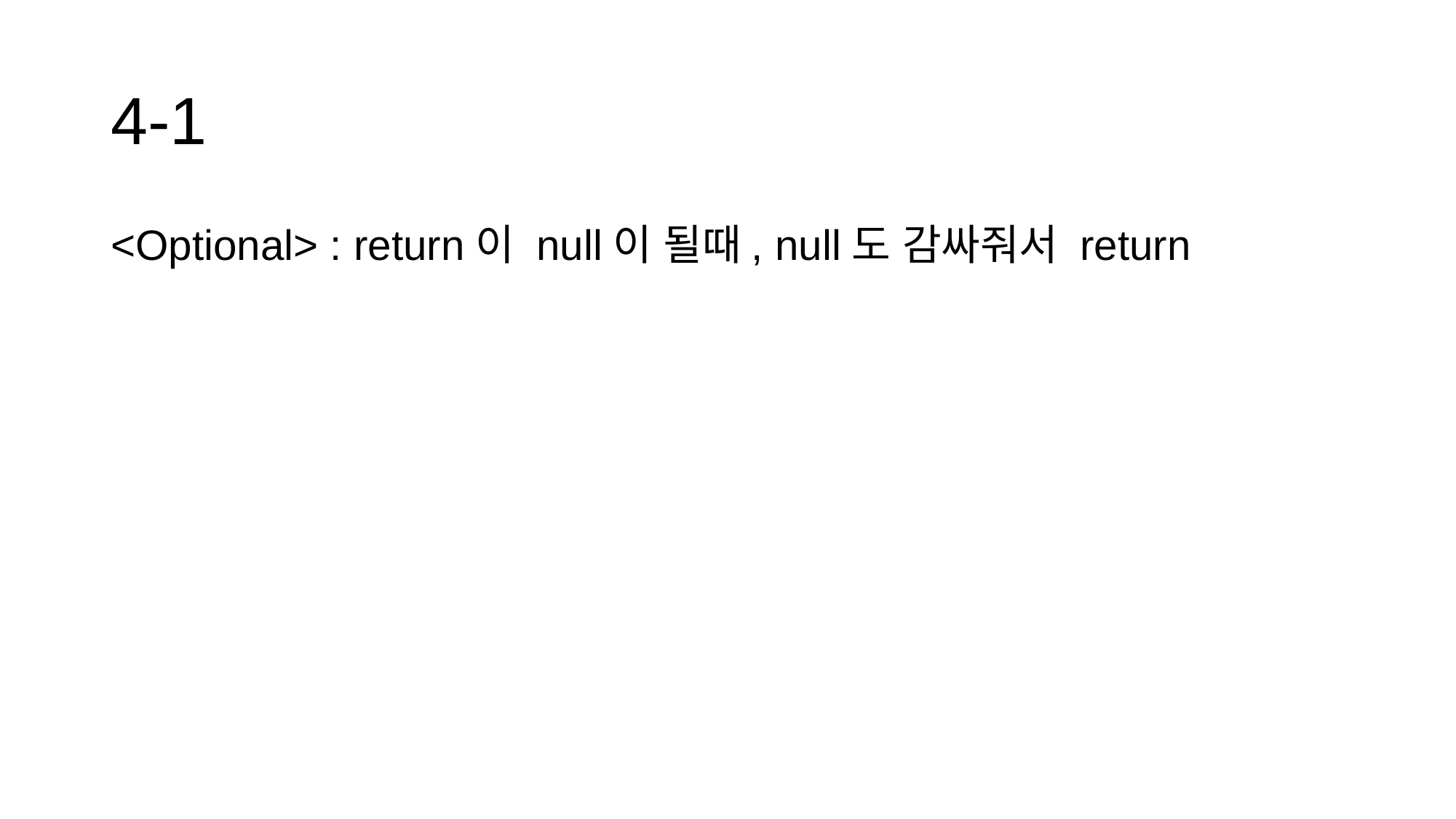

# 4-1
<Optional> : return이 null이 될때, null도 감싸줘서 return